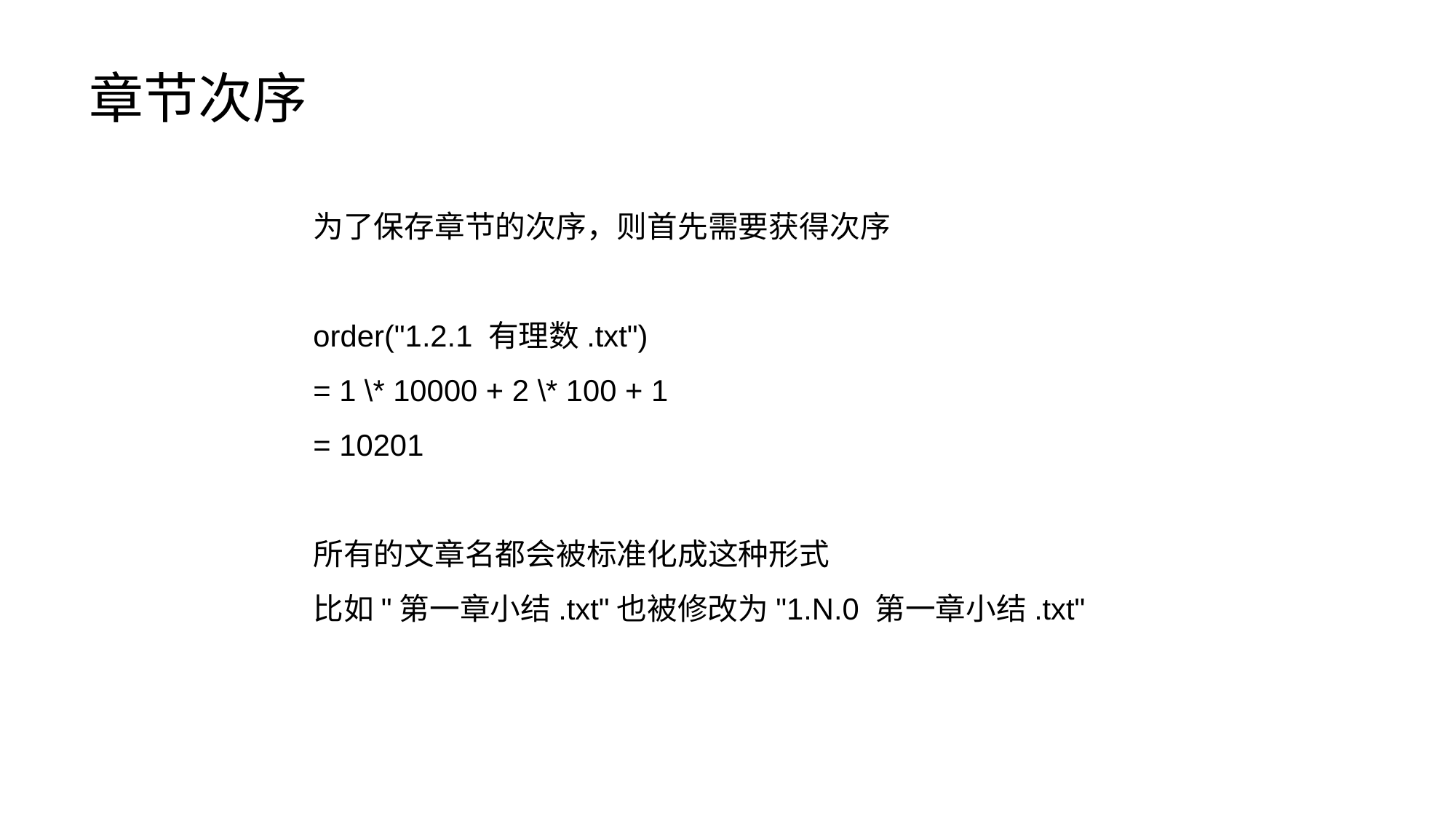

章节次序
为了保存章节的次序，则首先需要获得次序

order("1.2.1 有理数.txt")
= 1 \* 10000 + 2 \* 100 + 1
= 10201

所有的文章名都会被标准化成这种形式
比如"第一章小结.txt"也被修改为"1.N.0 第一章小结.txt"